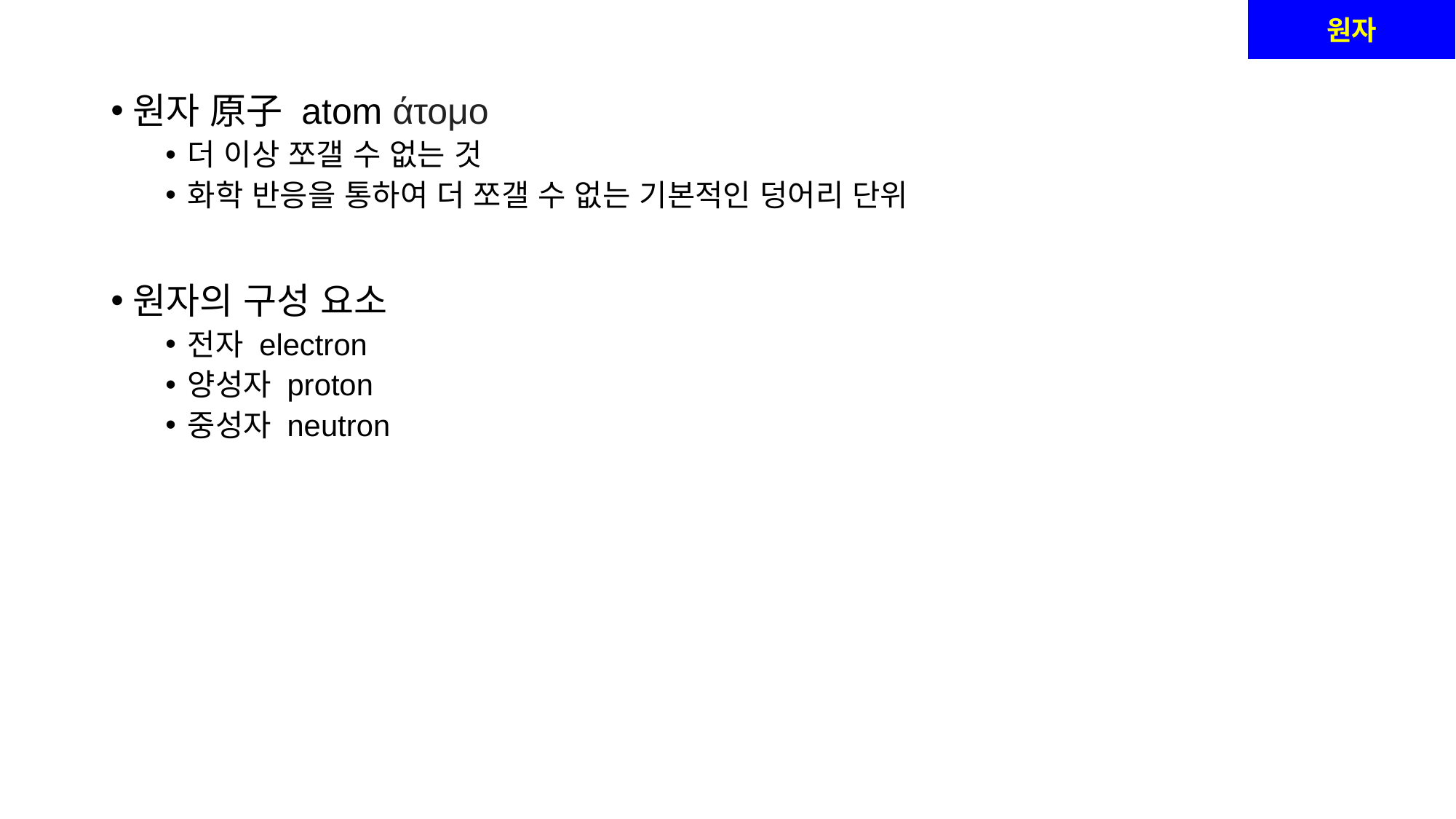

원자
원자 原子 atom άτομο
더 이상 쪼갤 수 없는 것
화학 반응을 통하여 더 쪼갤 수 없는 기본적인 덩어리 단위

원자의 구성 요소
전자 electron
양성자 proton
중성자 neutron